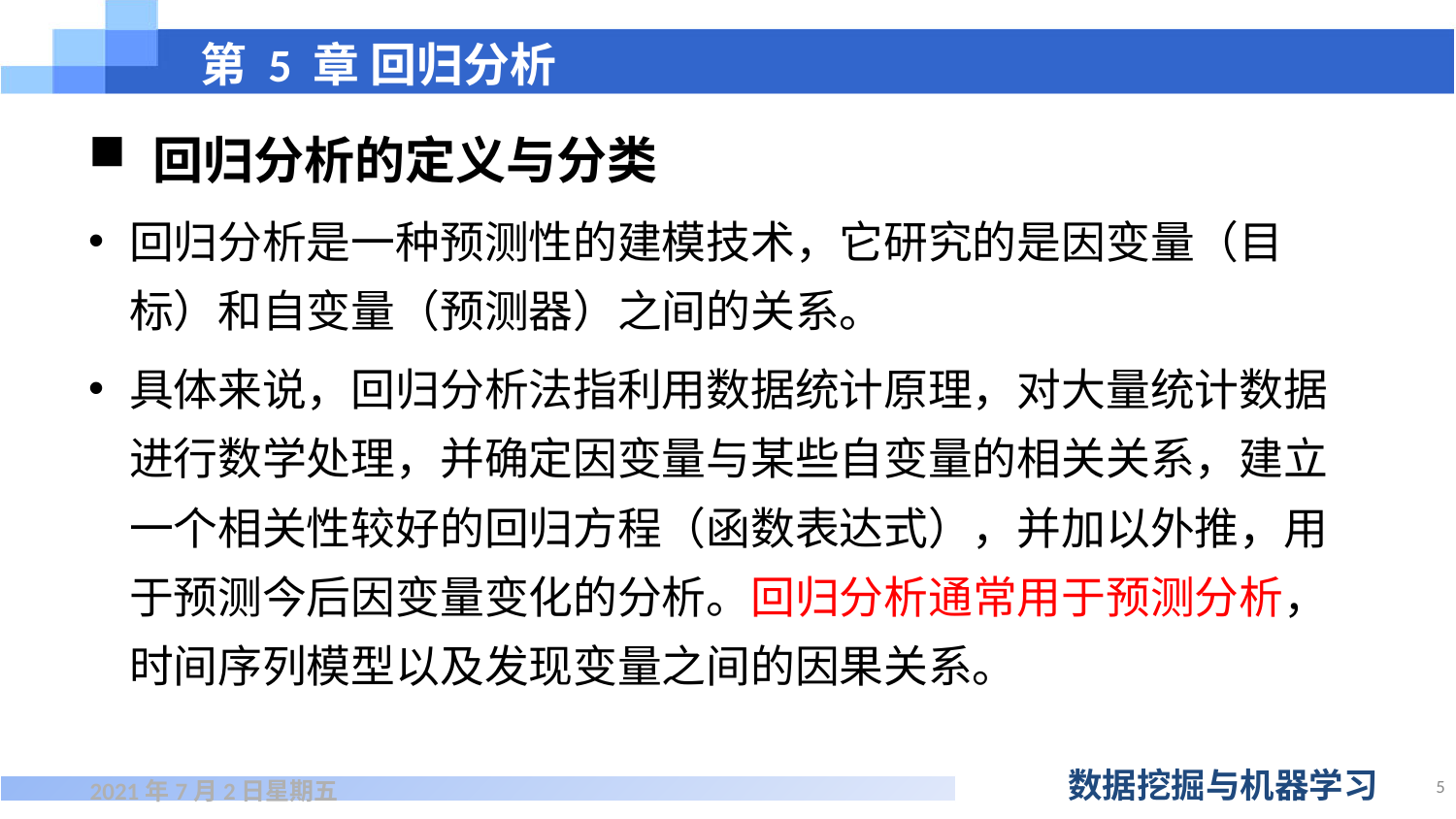

# 第 5 章 回归分析
 回归分析的定义与分类
回归分析是一种预测性的建模技术，它研究的是因变量（目标）和自变量（预测器）之间的关系。
具体来说，回归分析法指利用数据统计原理，对大量统计数据进行数学处理，并确定因变量与某些自变量的相关关系，建立一个相关性较好的回归方程（函数表达式），并加以外推，用于预测今后因变量变化的分析。回归分析通常用于预测分析，时间序列模型以及发现变量之间的因果关系。
5
2021年7月2日星期五